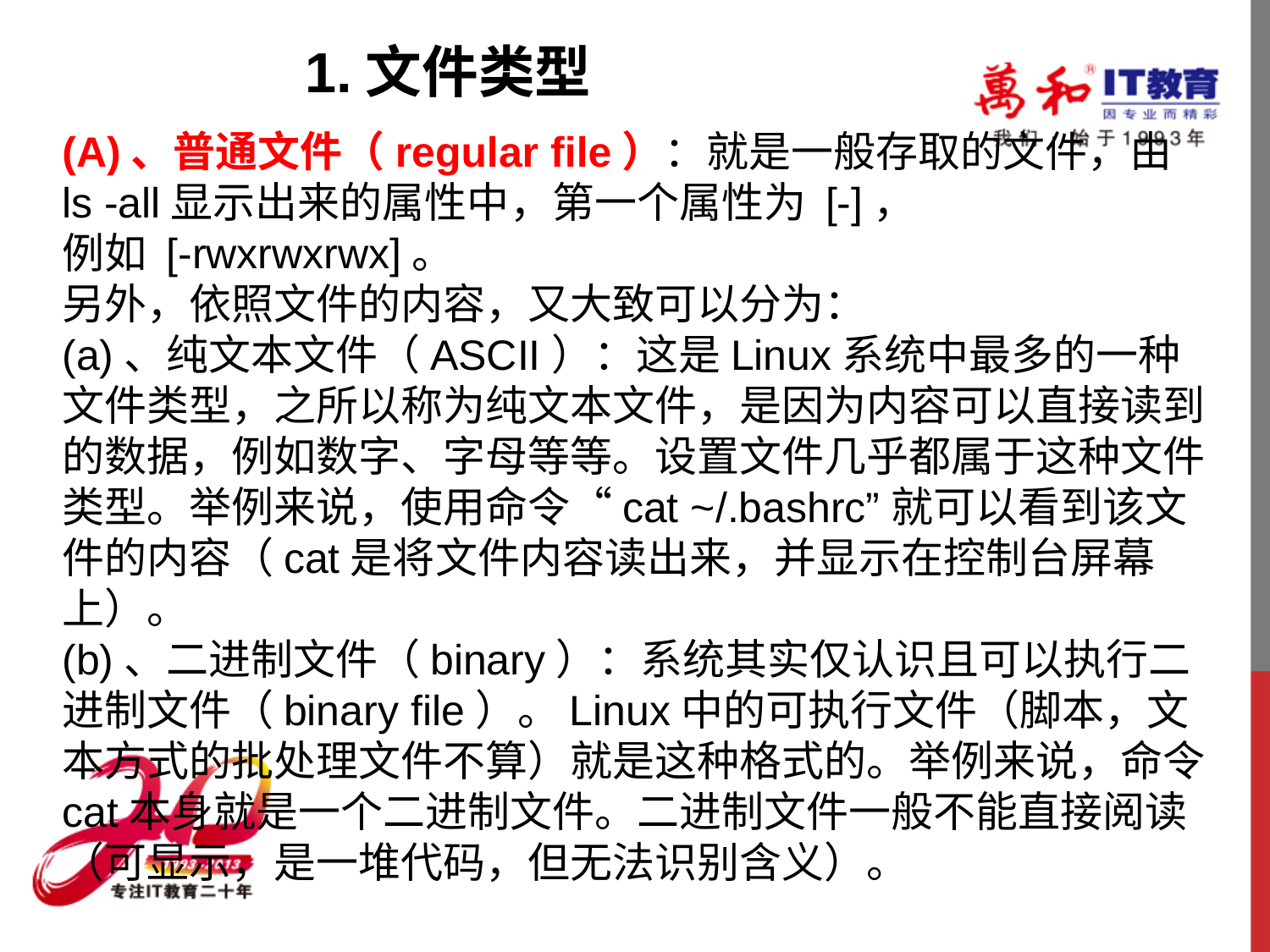

1.文件类型
(A)、普通文件（regular file）：就是一般存取的文件，由
ls -all显示出来的属性中，第一个属性为 [-]，
例如 [-rwxrwxrwx]。
另外，依照文件的内容，又大致可以分为：
(a)、纯文本文件（ASCII）：这是Linux系统中最多的一种文件类型，之所以称为纯文本文件，是因为内容可以直接读到的数据，例如数字、字母等等。设置文件几乎都属于这种文件类型。举例来说，使用命令“cat ~/.bashrc”就可以看到该文件的内容（cat是将文件内容读出来，并显示在控制台屏幕上）。
(b)、二进制文件（binary）：系统其实仅认识且可以执行二进制文件（binary file）。Linux中的可执行文件（脚本，文本方式的批处理文件不算）就是这种格式的。举例来说，命令cat本身就是一个二进制文件。二进制文件一般不能直接阅读（可显示，是一堆代码，但无法识别含义）。